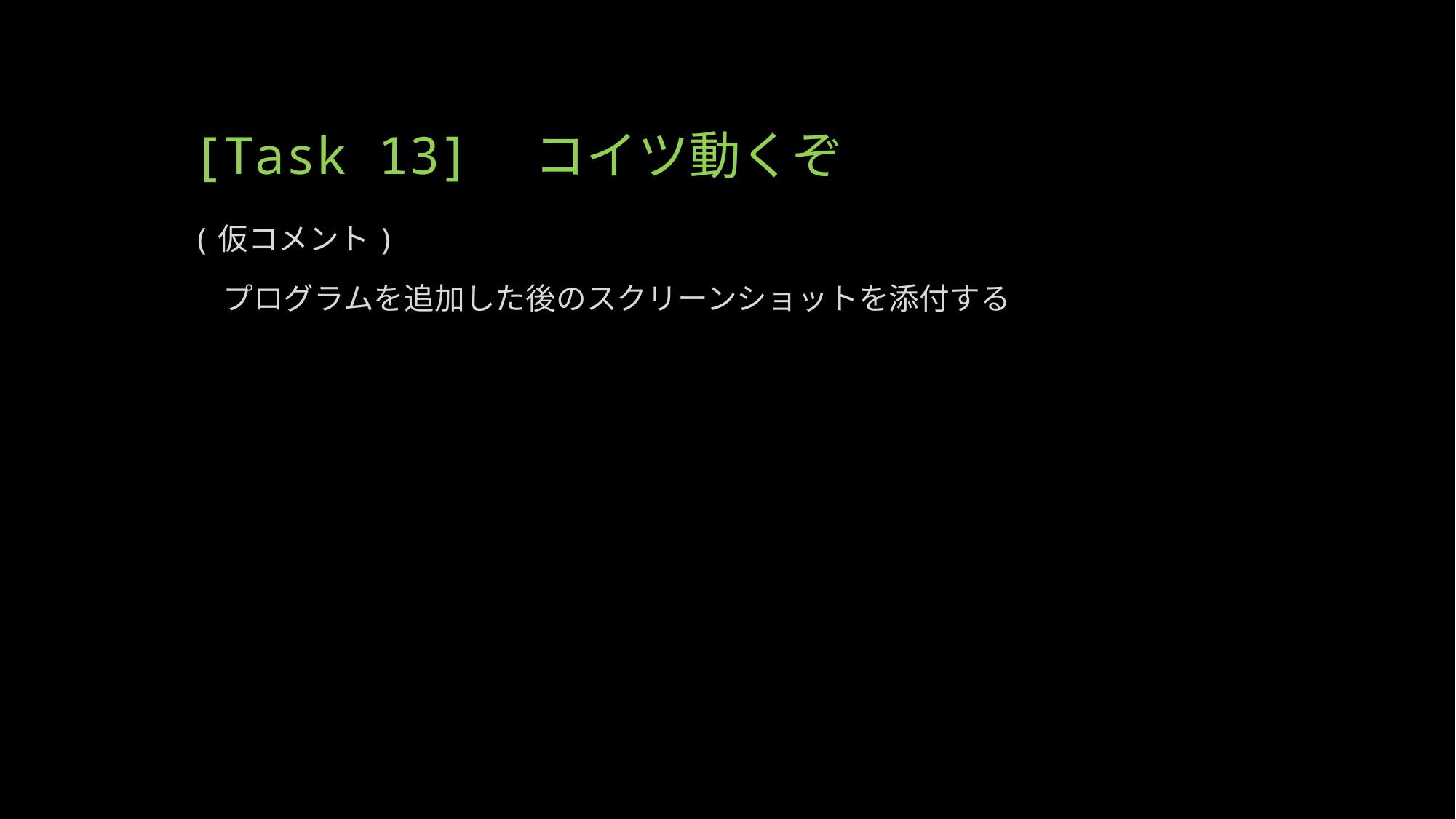

# [Task 13]　コイツ動くぞ
(仮コメント)
　プログラムを追加した後のスクリーンショットを添付する